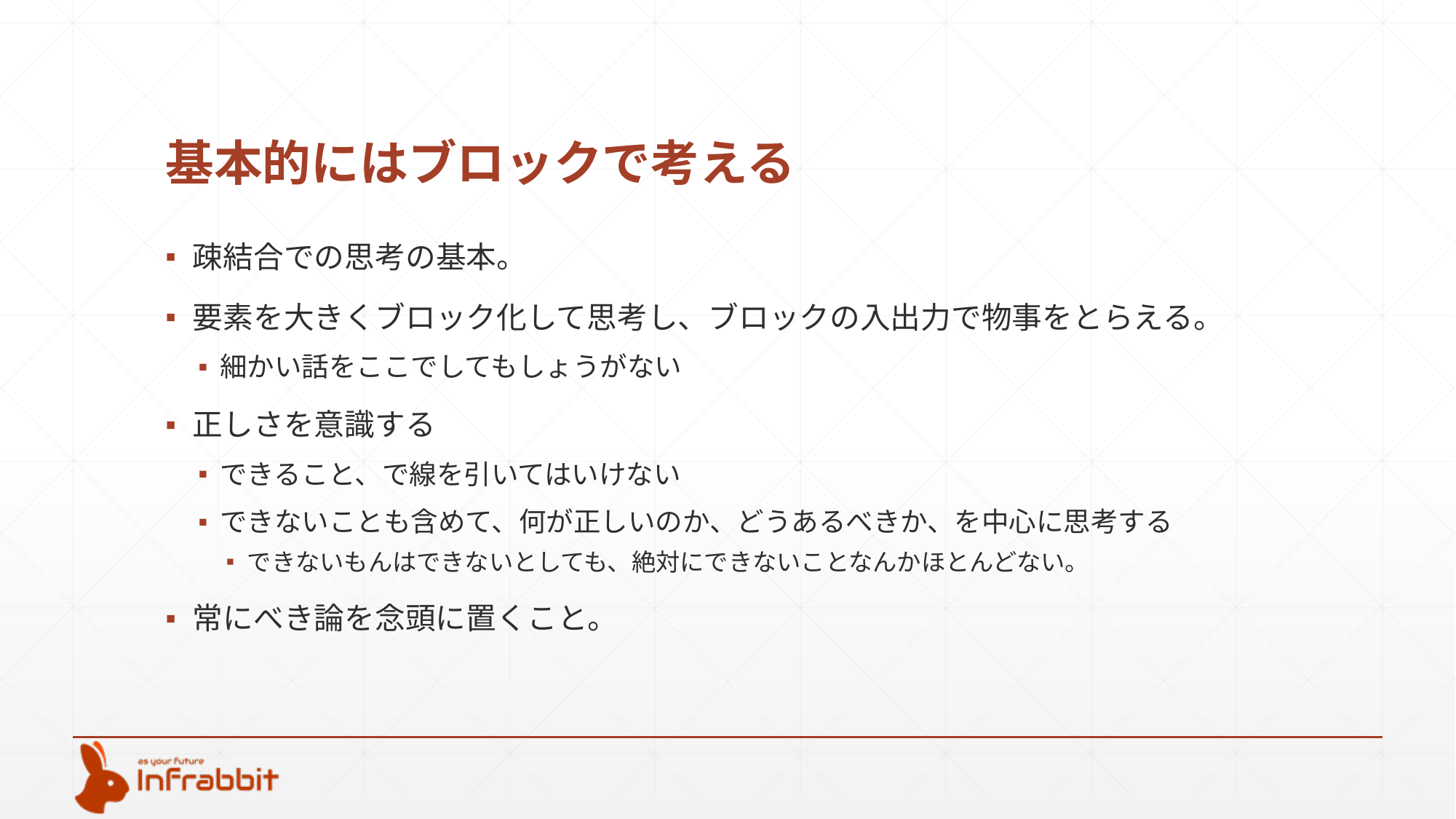

# 基本的にはブロックで考える
疎結合での思考の基本。
要素を大きくブロック化して思考し、ブロックの入出力で物事をとらえる。
細かい話をここでしてもしょうがない
正しさを意識する
できること、で線を引いてはいけない
できないことも含めて、何が正しいのか、どうあるべきか、を中心に思考する
できないもんはできないとしても、絶対にできないことなんかほとんどない。
常にべき論を念頭に置くこと。